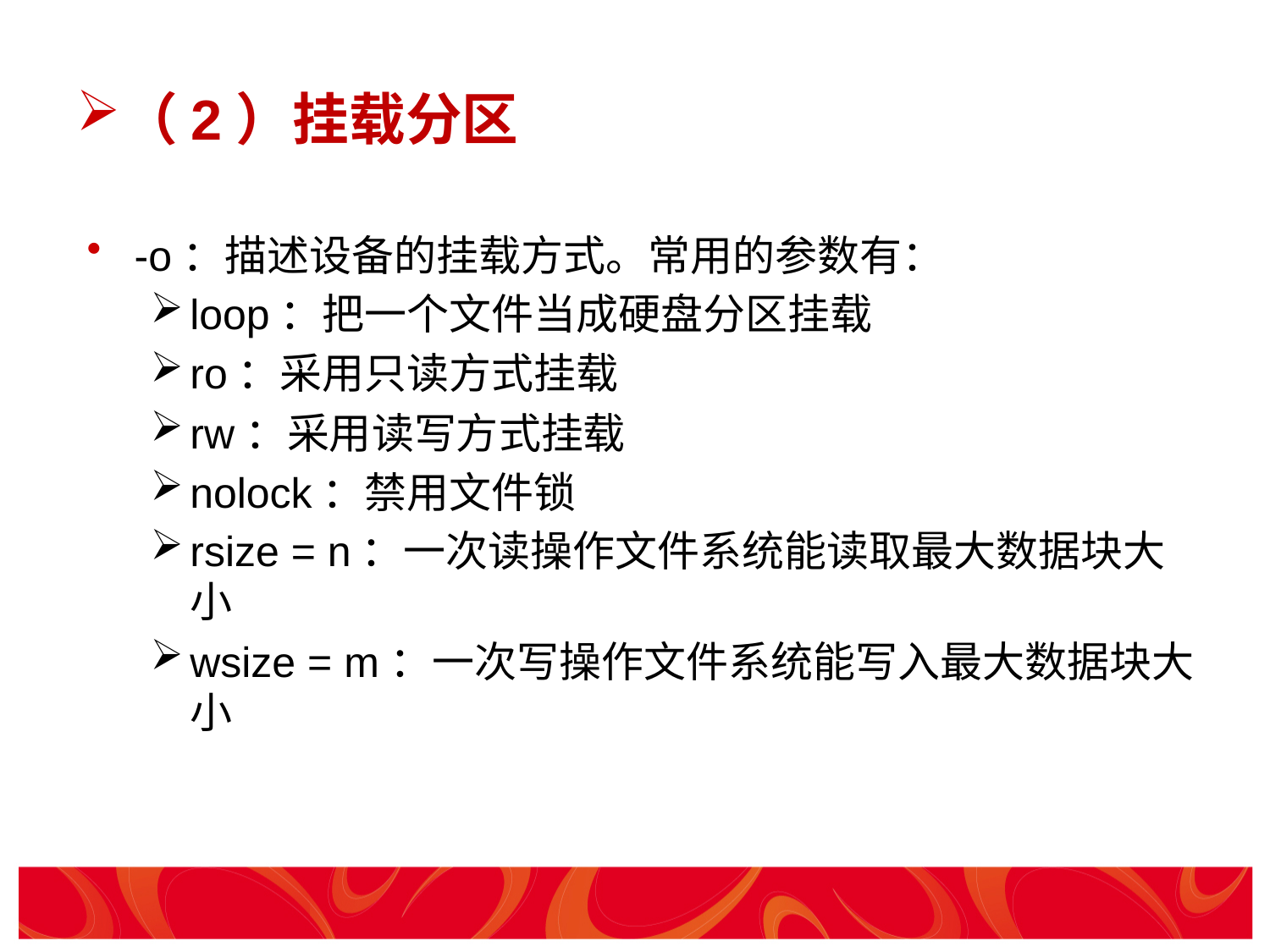

# （2）挂载分区
-o：描述设备的挂载方式。常用的参数有：
loop：把一个文件当成硬盘分区挂载
ro：采用只读方式挂载
rw：采用读写方式挂载
nolock：禁用文件锁
rsize = n：一次读操作文件系统能读取最大数据块大小
wsize = m：一次写操作文件系统能写入最大数据块大小